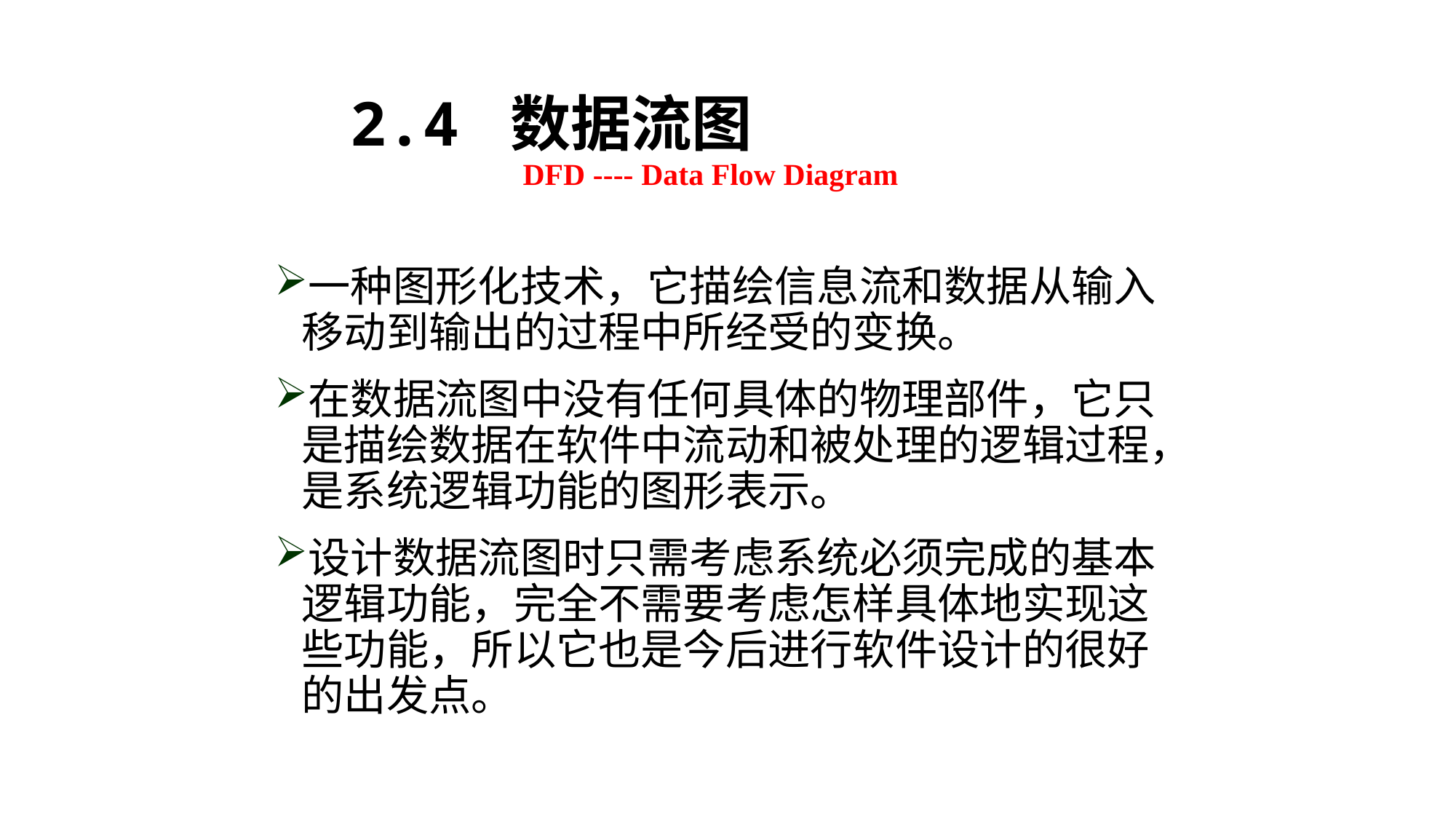

# 2.4 数据流图 DFD ---- Data Flow Diagram
一种图形化技术，它描绘信息流和数据从输入移动到输出的过程中所经受的变换。
在数据流图中没有任何具体的物理部件，它只是描绘数据在软件中流动和被处理的逻辑过程，是系统逻辑功能的图形表示。
设计数据流图时只需考虑系统必须完成的基本逻辑功能，完全不需要考虑怎样具体地实现这些功能，所以它也是今后进行软件设计的很好的出发点。